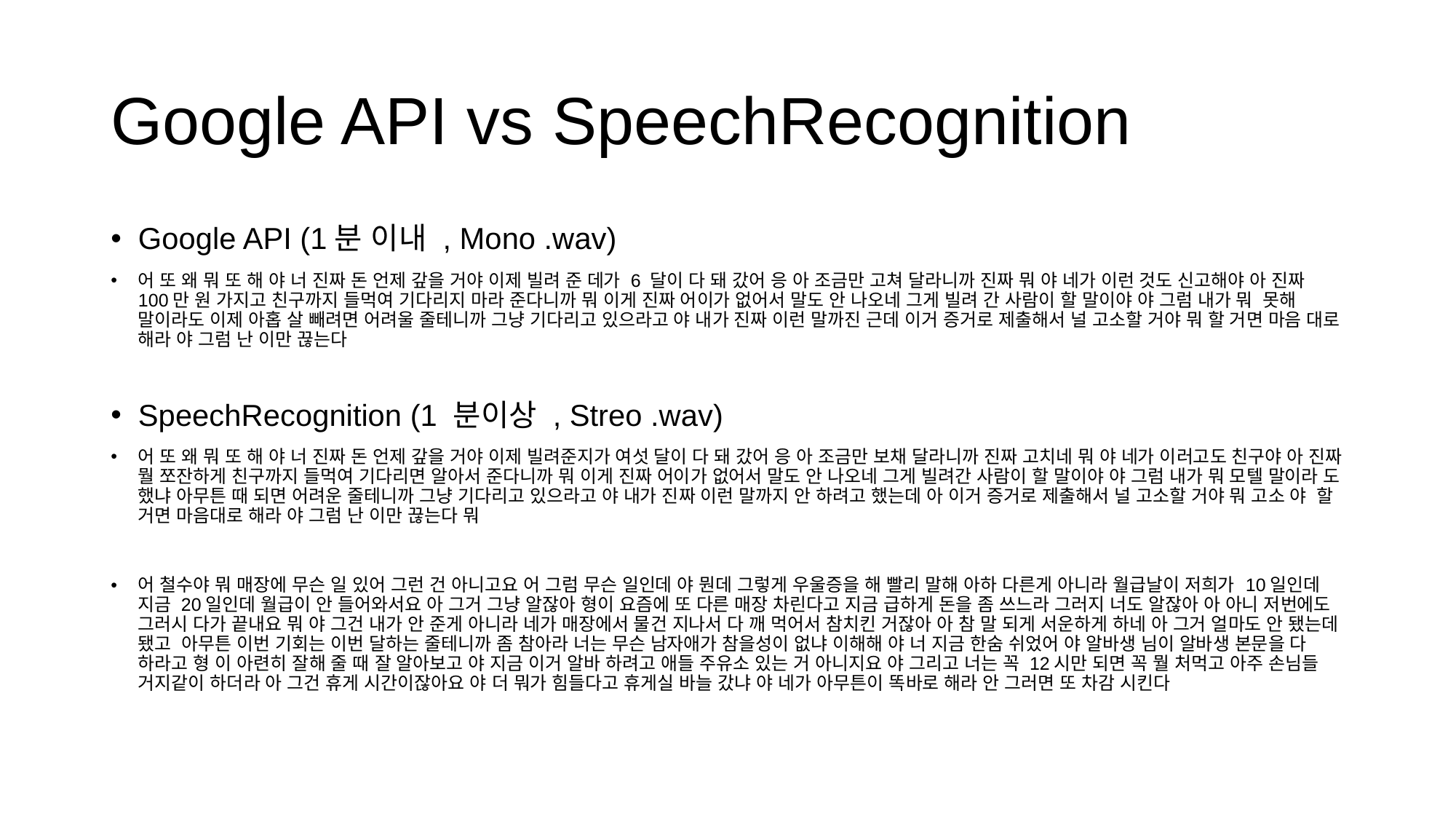

# Google API vs SpeechRecognition
Google API (1분 이내 , Mono .wav)
어 또 왜 뭐 또 해 야 너 진짜 돈 언제 갚을 거야 이제 빌려 준 데가 6 달이 다 돼 갔어 응 아 조금만 고쳐 달라니까 진짜 뭐 야 네가 이런 것도 신고해야 아 진짜 100만 원 가지고 친구까지 들먹여 기다리지 마라 준다니까 뭐 이게 진짜 어이가 없어서 말도 안 나오네 그게 빌려 간 사람이 할 말이야 야 그럼 내가 뭐  못해 말이라도 이제 아홉 살 빼려면 어려울 줄테니까 그냥 기다리고 있으라고 야 내가 진짜 이런 말까진 근데 이거 증거로 제출해서 널 고소할 거야 뭐 할 거면 마음 대로 해라 야 그럼 난 이만 끊는다

SpeechRecognition (1 분이상 , Streo .wav)
어 또 왜 뭐 또 해 야 너 진짜 돈 언제 갚을 거야 이제 빌려준지가 여섯 달이 다 돼 갔어 응 아 조금만 보채 달라니까 진짜 고치네 뭐 야 네가 이러고도 친구야 아 진짜 뭘 쪼잔하게 친구까지 들먹여 기다리면 알아서 준다니까 뭐 이게 진짜 어이가 없어서 말도 안 나오네 그게 빌려간 사람이 할 말이야 야 그럼 내가 뭐 모텔 말이라 도 했냐 아무튼 때 되면 어려운 줄테니까 그냥 기다리고 있으라고 야 내가 진짜 이런 말까지 안 하려고 했는데 아 이거 증거로 제출해서 널 고소할 거야 뭐 고소 야  할 거면 마음대로 해라 야 그럼 난 이만 끊는다 뭐

어 철수야 뭐 매장에 무슨 일 있어 그런 건 아니고요 어 그럼 무슨 일인데 야 뭔데 그렇게 우울증을 해 빨리 말해 아하 다른게 아니라 월급날이 저희가 10일인데 지금 20일인데 월급이 안 들어와서요 아 그거 그냥 알잖아 형이 요즘에 또 다른 매장 차린다고 지금 급하게 돈을 좀 쓰느라 그러지 너도 알잖아 아 아니 저번에도 그러시 다가 끝내요 뭐 야 그건 내가 안 준게 아니라 네가 매장에서 물건 지나서 다 깨 먹어서 참치킨 거잖아 아 참 말 되게 서운하게 하네 아 그거 얼마도 안 됐는데 됐고  아무튼 이번 기회는 이번 달하는 줄테니까 좀 참아라 너는 무슨 남자애가 참을성이 없냐 이해해 야 너 지금 한숨 쉬었어 야 알바생 님이 알바생 본문을 다 하라고 형 이 아련히 잘해 줄 때 잘 알아보고 야 지금 이거 알바 하려고 애들 주유소 있는 거 아니지요 야 그리고 너는 꼭 12시만 되면 꼭 뭘 처먹고 아주 손님들 거지같이 하더라 아 그건 휴게 시간이잖아요 야 더 뭐가 힘들다고 휴게실 바늘 갔냐 야 네가 아무튼이 똑바로 해라 안 그러면 또 차감 시킨다